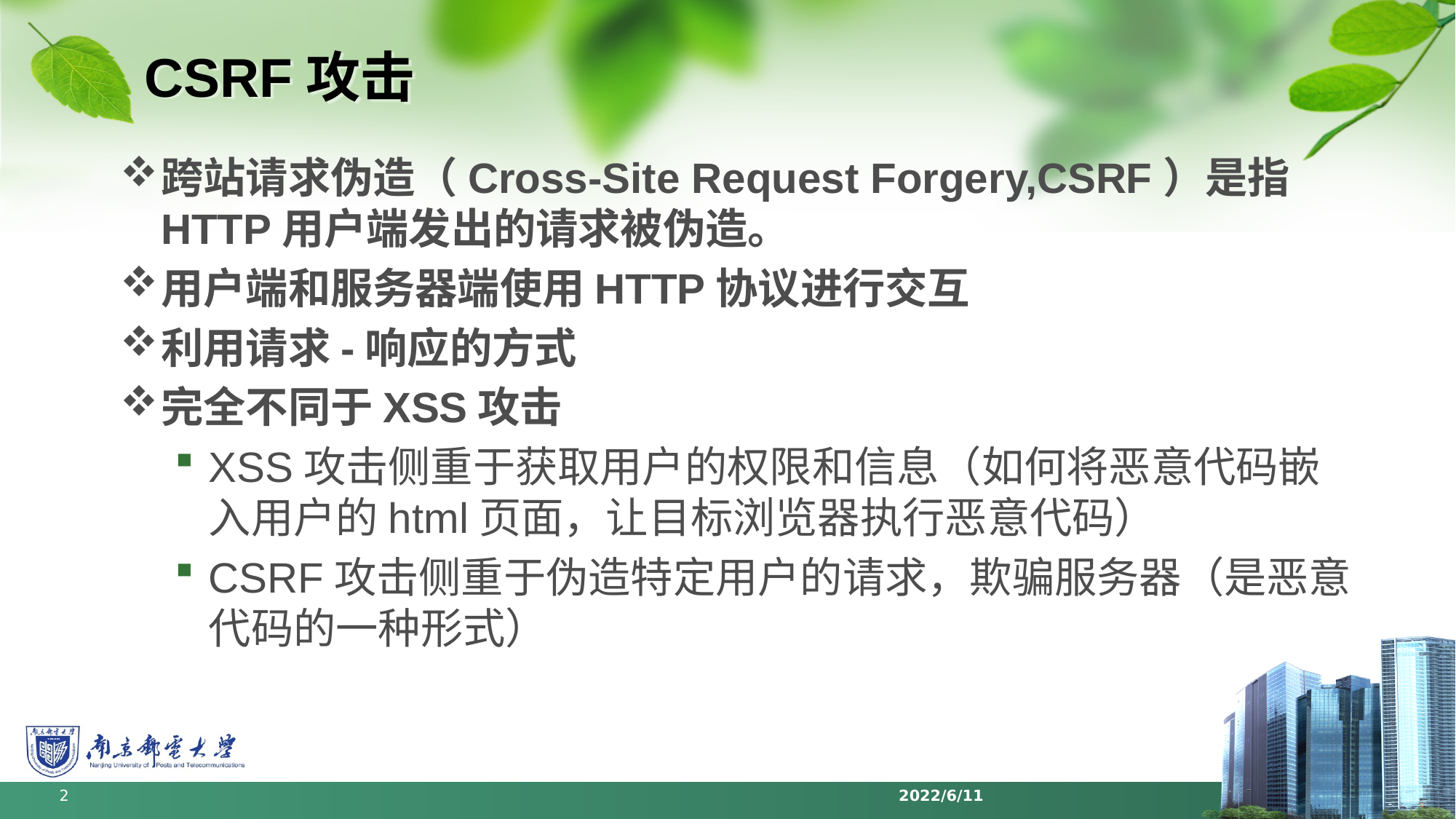

# CSRF攻击
跨站请求伪造（Cross-Site Request Forgery,CSRF）是指HTTP用户端发出的请求被伪造。
用户端和服务器端使用HTTP协议进行交互
利用请求-响应的方式
完全不同于XSS攻击
XSS攻击侧重于获取用户的权限和信息（如何将恶意代码嵌入用户的html页面，让目标浏览器执行恶意代码）
CSRF攻击侧重于伪造特定用户的请求，欺骗服务器（是恶意代码的一种形式）
2
2022/6/11